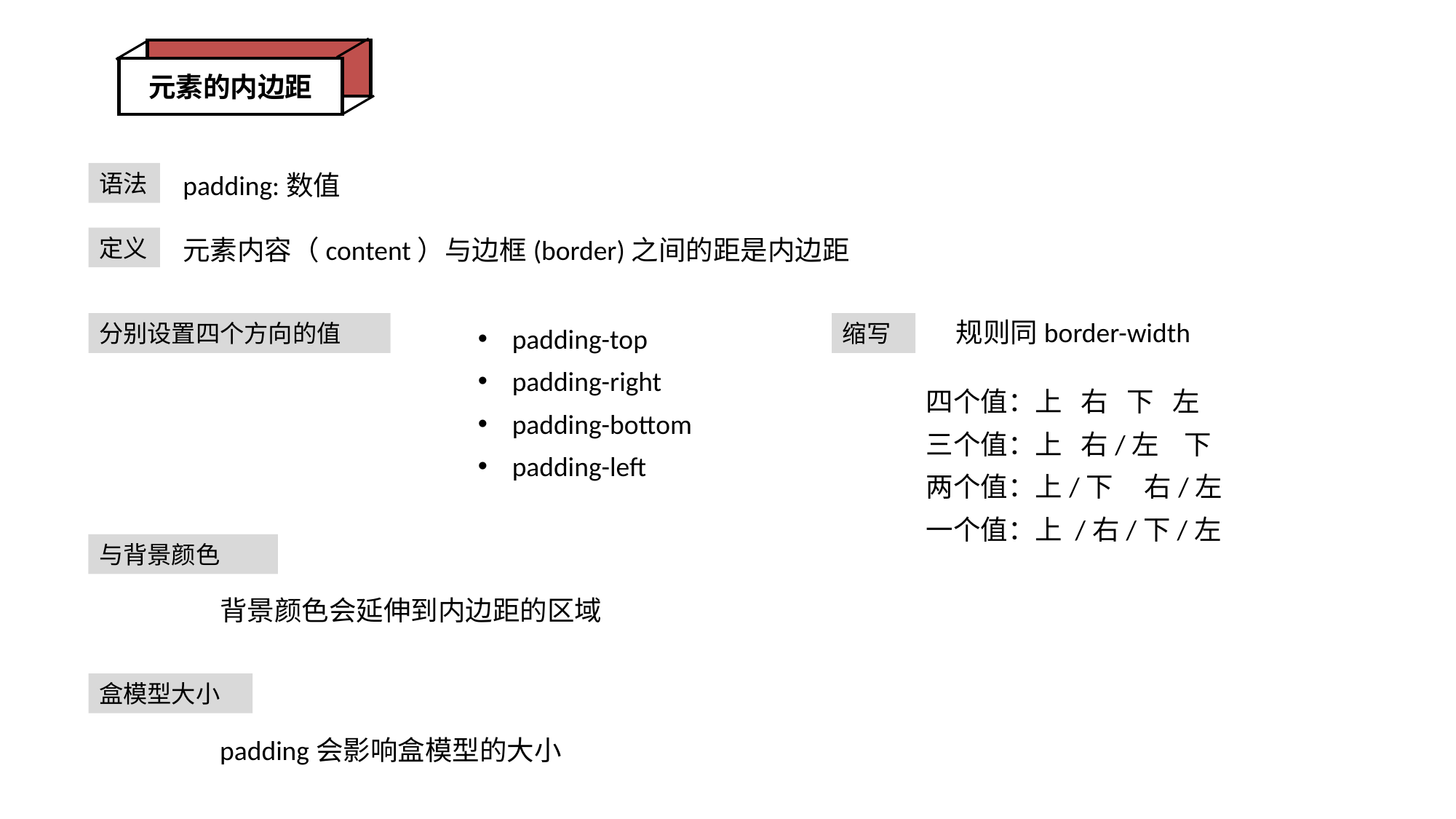

元素的内边距
语法
padding:数值
定义
元素内容（content）与边框(border)之间的距是内边距
padding-top
padding-right
padding-bottom
padding-left
规则同border-width
分别设置四个方向的值
缩写
四个值：上   右   下   左
三个值：上   右/左    下
两个值：上/下     右/左
一个值：上 /右/下/左
与背景颜色
背景颜色会延伸到内边距的区域
盒模型大小
padding会影响盒模型的大小